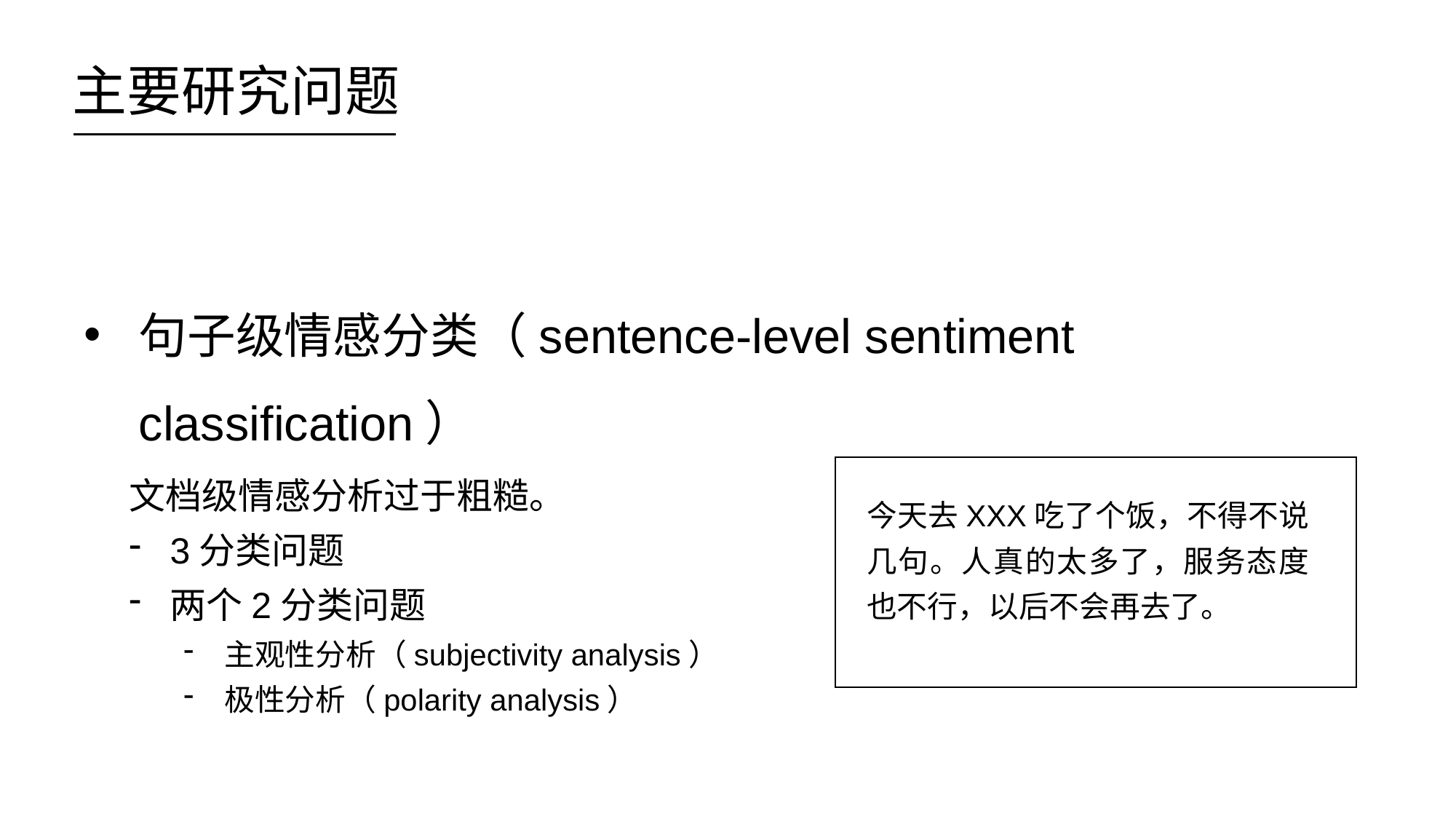

主要研究问题
句子级情感分类（sentence-level sentiment classification）
文档级情感分析过于粗糙。
3分类问题
两个2分类问题
主观性分析（subjectivity analysis）
极性分析（polarity analysis）

今天去XXX吃了个饭，不得不说几句。人真的太多了，服务态度也不行，以后不会再去了。